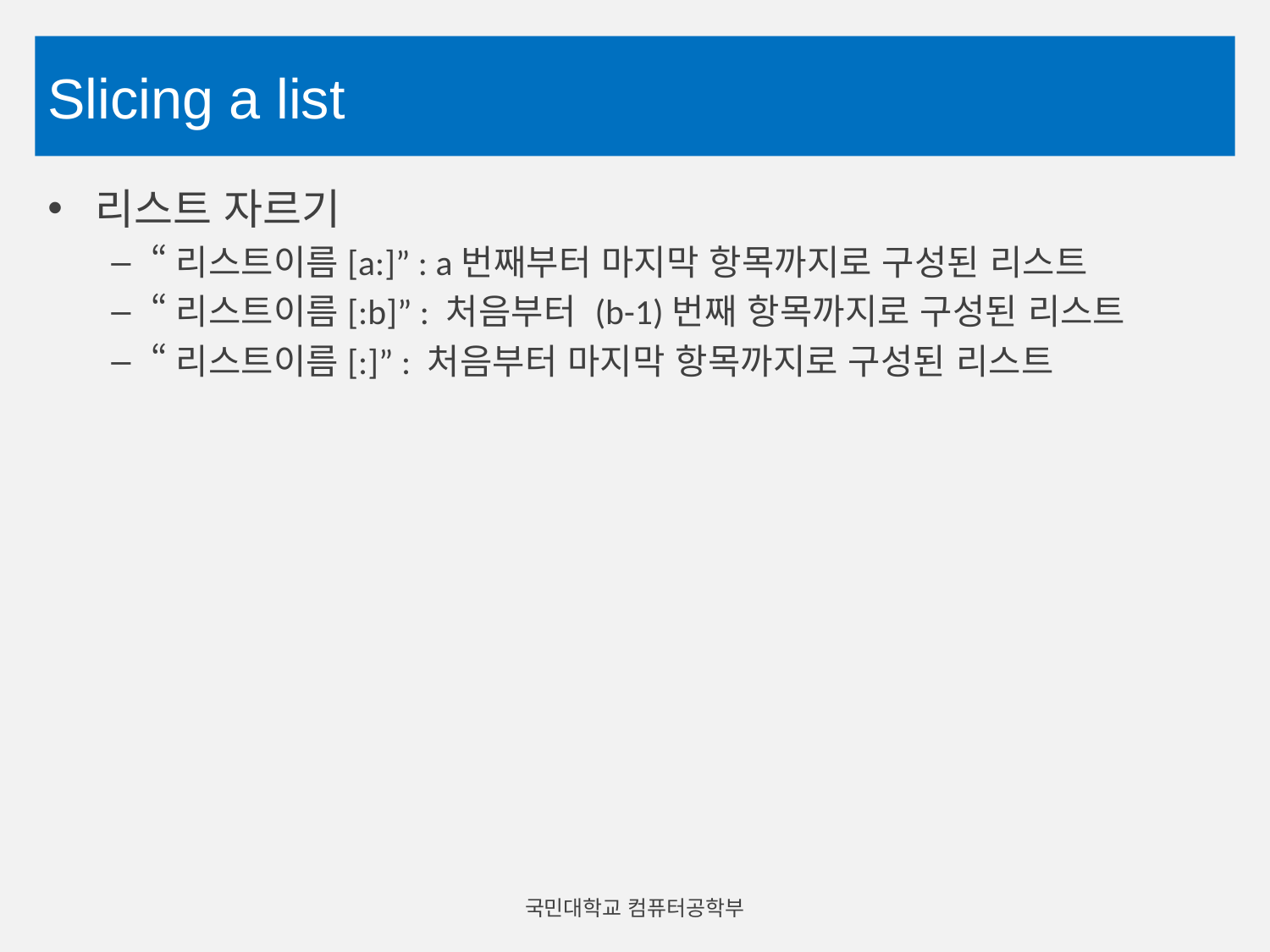

# Slicing a list
리스트 자르기
“리스트이름[a:]” : a번째부터 마지막 항목까지로 구성된 리스트
“리스트이름[:b]” : 처음부터 (b-1)번째 항목까지로 구성된 리스트
“리스트이름[:]” : 처음부터 마지막 항목까지로 구성된 리스트
국민대학교 컴퓨터공학부